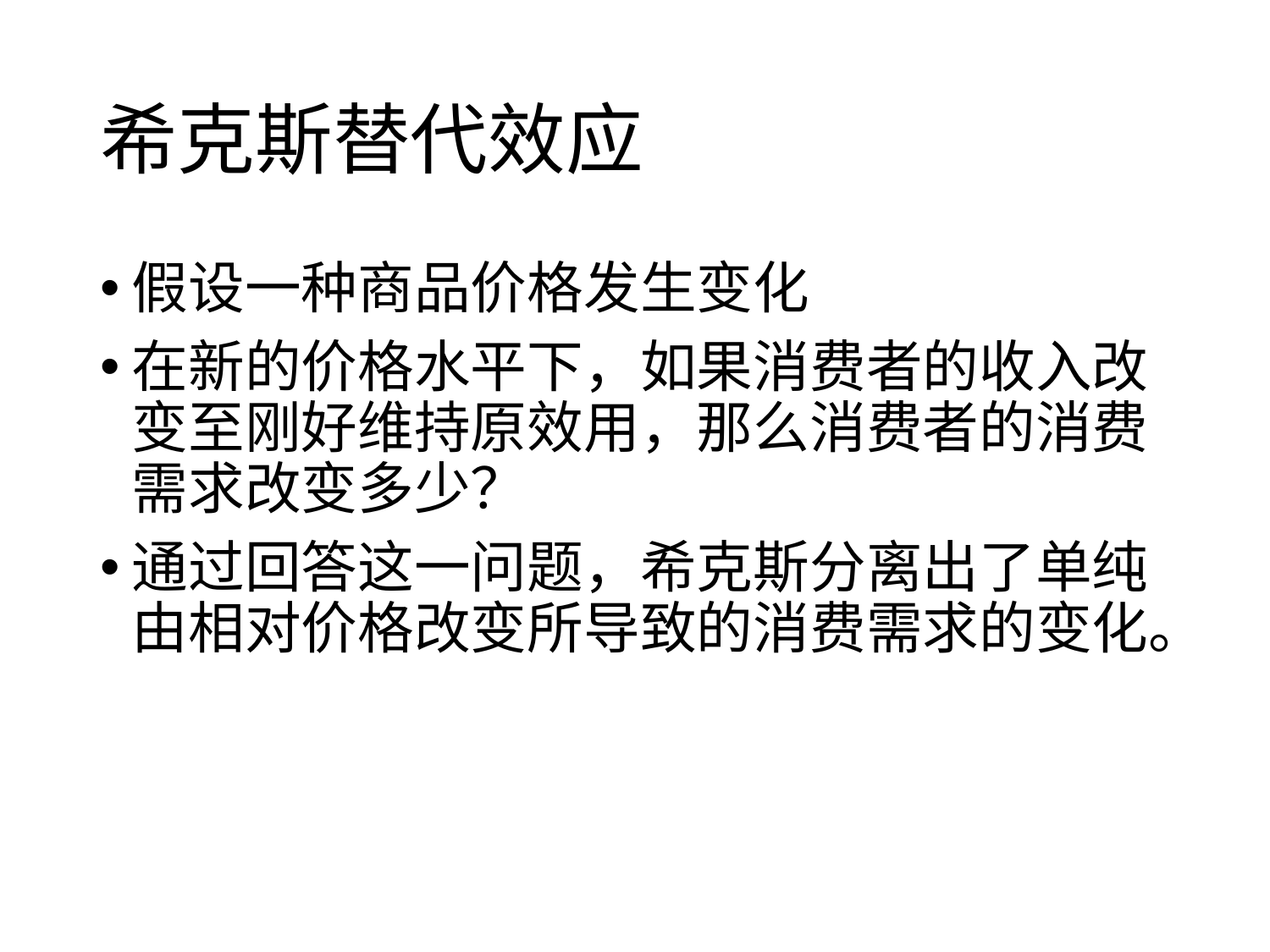

# 希克斯替代效应
假设一种商品价格发生变化
在新的价格水平下，如果消费者的收入改变至刚好维持原效用，那么消费者的消费需求改变多少？
通过回答这一问题，希克斯分离出了单纯由相对价格改变所导致的消费需求的变化。